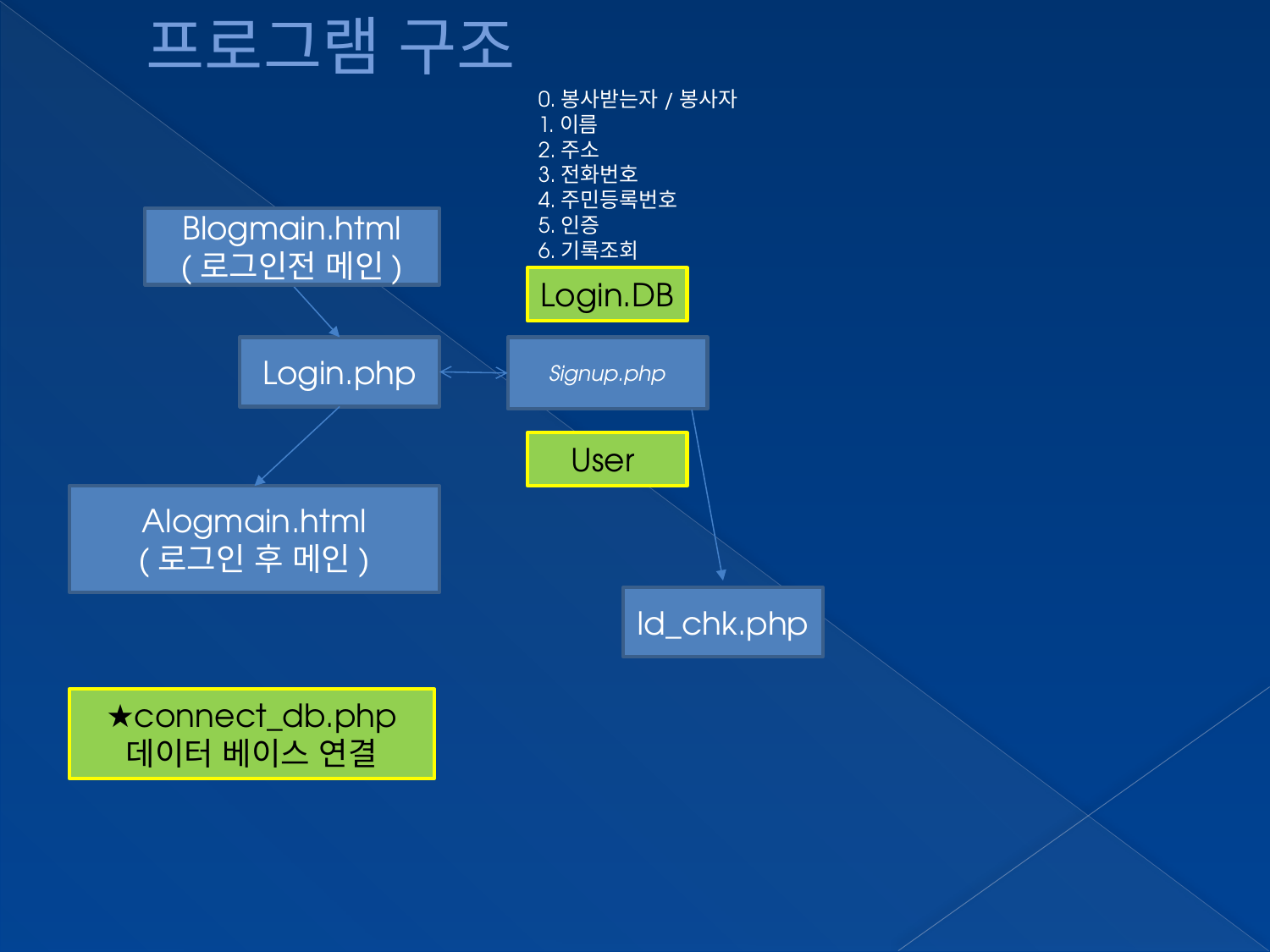

# 프로그램 구조
0.봉사받는자/봉사자
1.이름
2.주소
3.전화번호
4.주민등록번호
5.인증
6.기록조회
Blogmain.html
(로그인전 메인)
Login.DB
Login.php
Signup.php
User
Alogmain.html
(로그인 후 메인)
Id_chk.php
★connect_db.php
데이터 베이스 연결